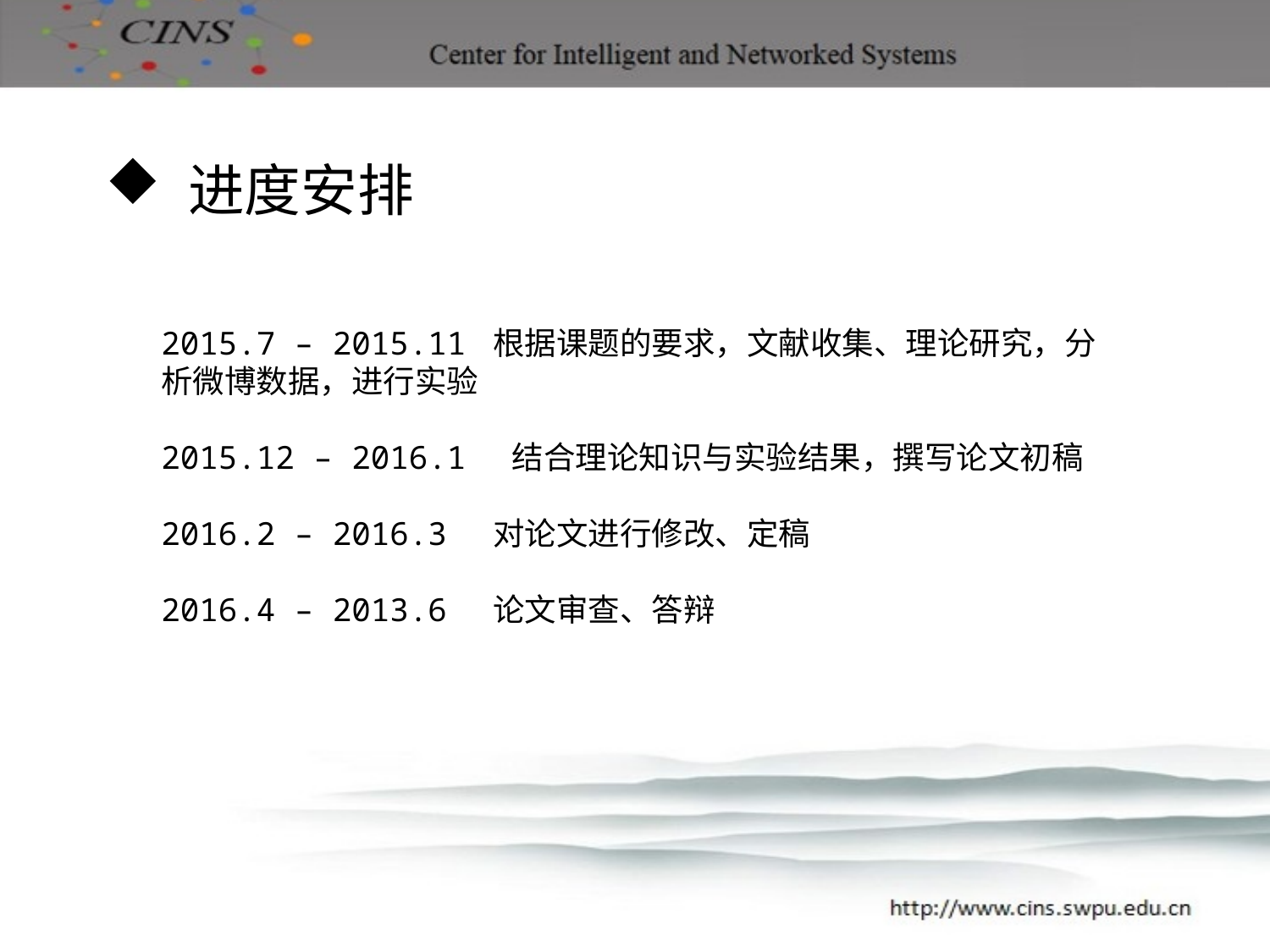

进度安排
2015.7 – 2015.11 根据课题的要求，文献收集、理论研究，分析微博数据，进行实验

2015.12 – 2016.1  结合理论知识与实验结果，撰写论文初稿

2016.2 – 2016.3  对论文进行修改、定稿

2016.4 – 2013.6  论文审查、答辩